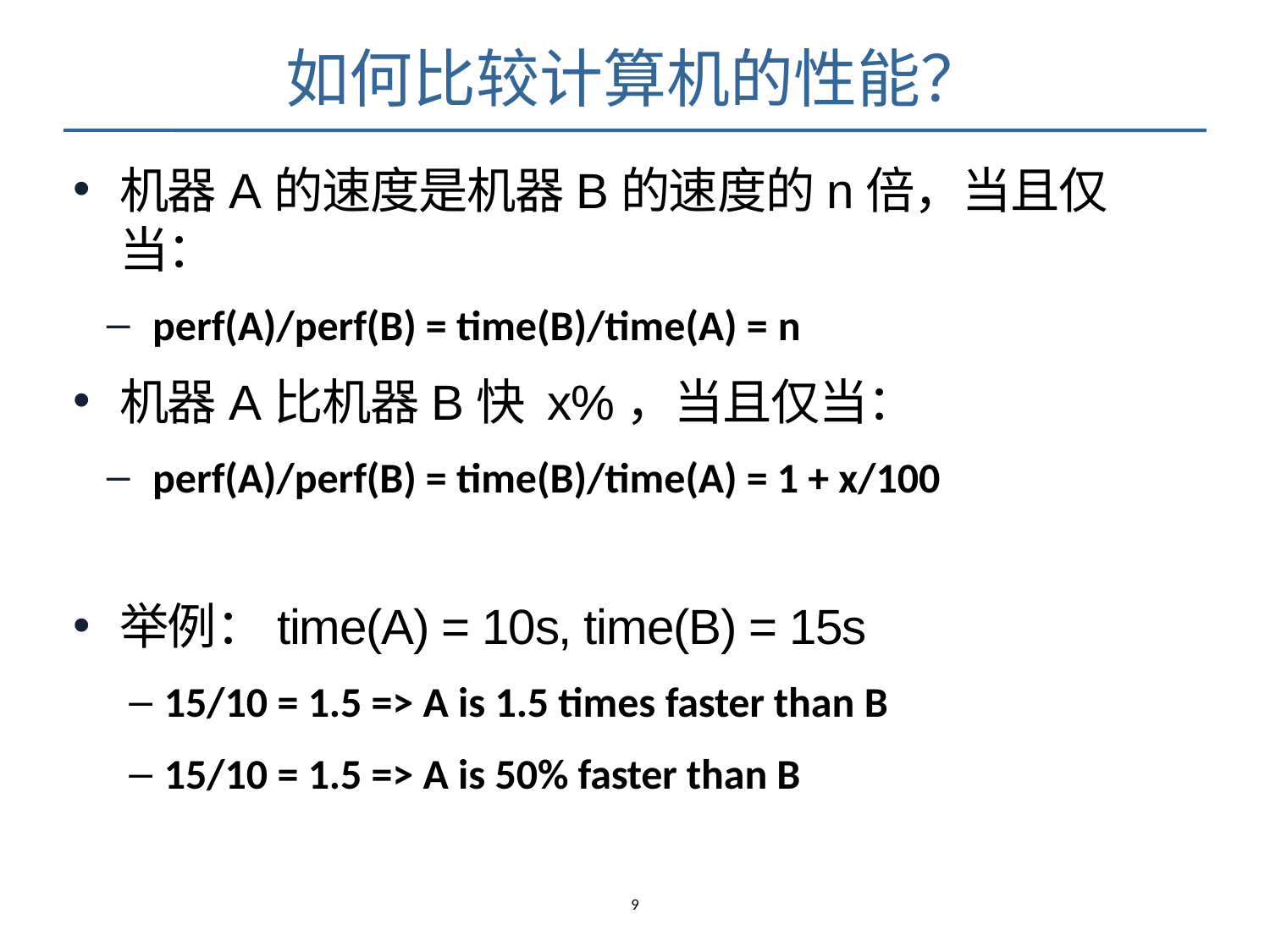

# 如何比较计算机的性能？
机器A的速度是机器B的速度的n倍，当且仅当：
perf(A)/perf(B) = time(B)/time(A) = n
机器A比机器B快 x%，当且仅当：
perf(A)/perf(B) = time(B)/time(A) = 1 + x/100

举例：time(A) = 10s, time(B) = 15s
15/10 = 1.5 => A is 1.5 times faster than B
15/10 = 1.5 => A is 50% faster than B
9